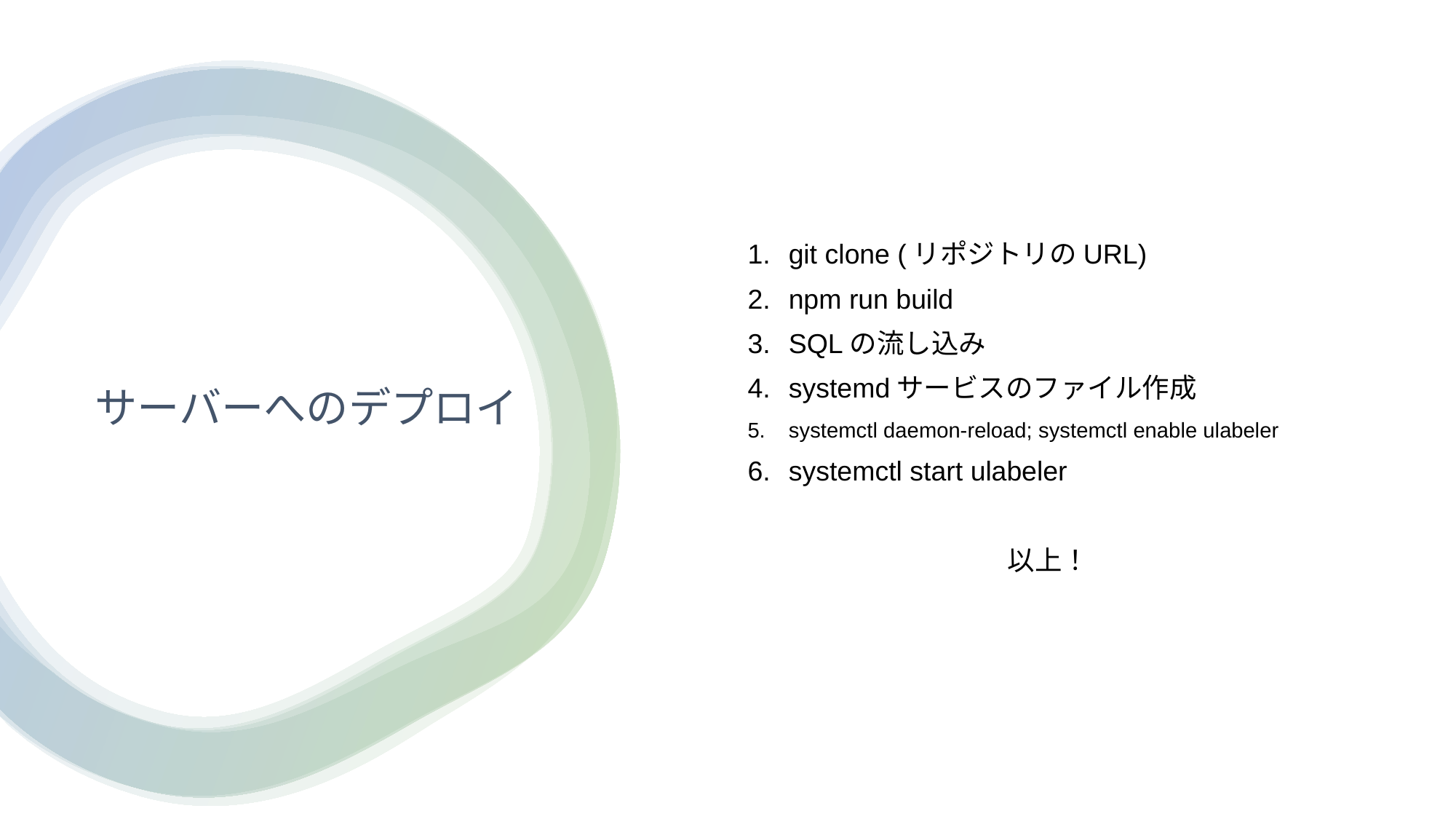

git clone (リポジトリのURL)
npm run build
SQLの流し込み
systemdサービスのファイル作成
systemctl daemon-reload; systemctl enable ulabeler
systemctl start ulabeler

以上！
# サーバーへのデプロイ